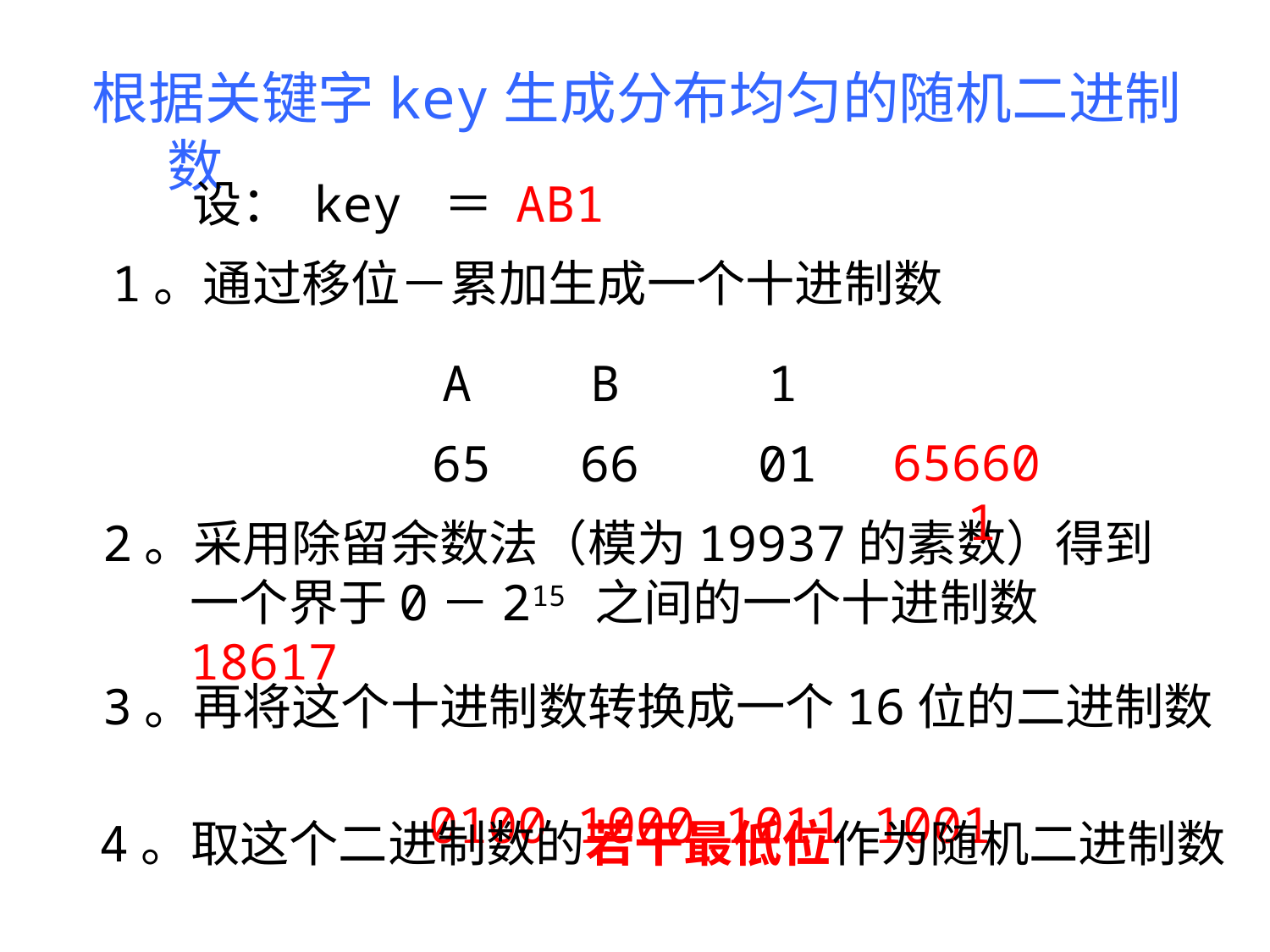

根据关键字key生成分布均匀的随机二进制数
设： key ＝ AB1
1。通过移位－累加生成一个十进制数
A    B     1
65   66    01
656601
2。采用除留余数法（模为19937的素数）得到一个界于0－215 之间的一个十进制数  18617
3。再将这个十进制数转换成一个16位的二进制数
           0100 1000 1011 1001
4。取这个二进制数的若干最低位作为随机二进制数